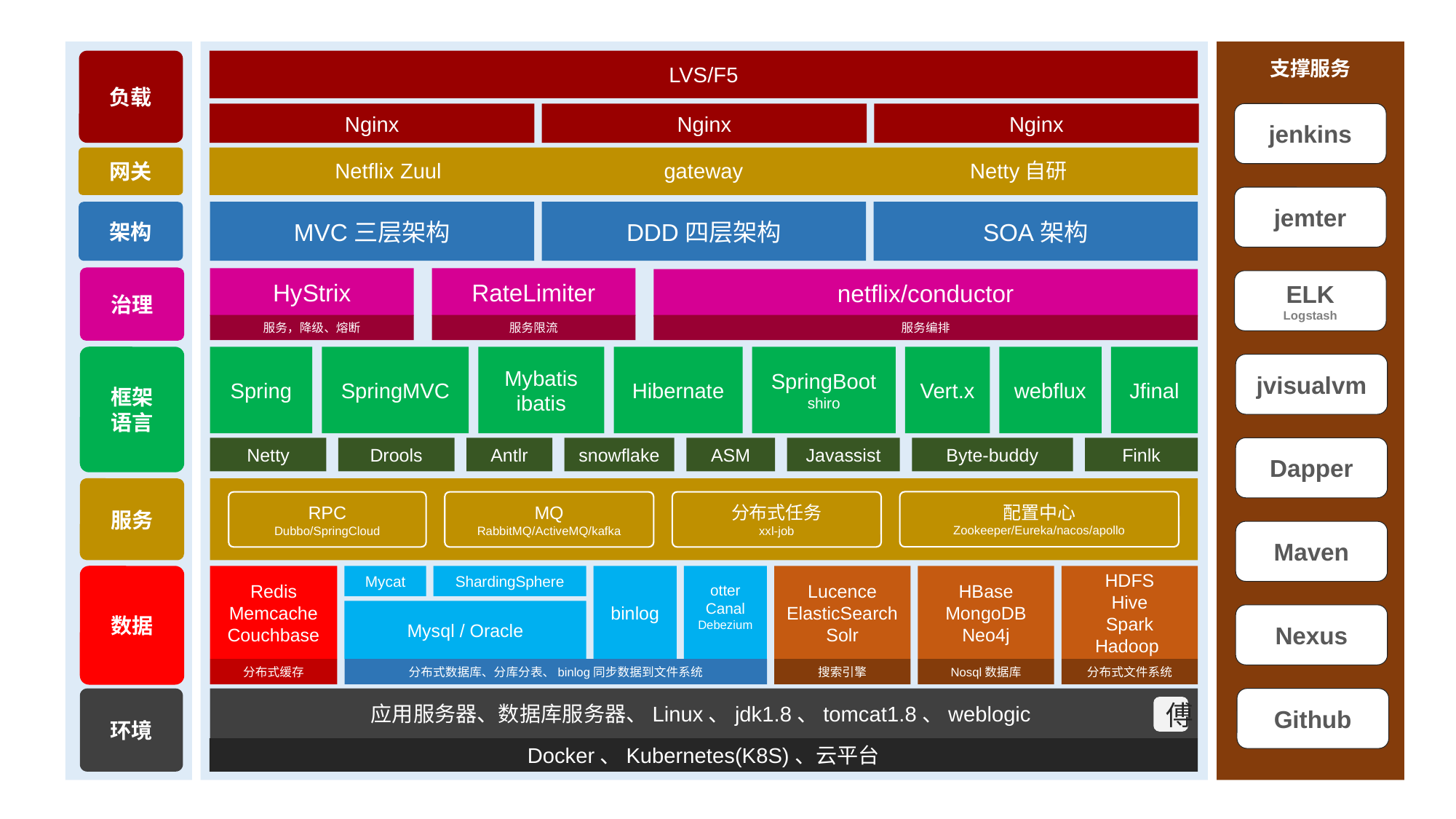

负载
支撑服务
LVS/F5
Nginx
jenkins
Nginx
Nginx

网关
Netflix Zuul
gateway
Netty自研
jemter
架构
MVC三层架构
DDD四层架构
SOA架构
治理
HyStrix
RateLimiter
netflix/conductor
ELK
Logstash
服务，降级、熔断
服务限流
服务编排
框架
语言
Spring
SpringMVC
Mybatis
ibatis
Hibernate
SpringBoot
shiro
Vert.x
webflux
Jfinal
jvisualvm
Netty
Drools
Antlr
snowflake
ASM
Javassist
Byte-buddy
Finlk
Dapper
服务

配置中心
Zookeeper/Eureka/nacos/apollo
RPC
Dubbo/SpringCloud
MQ
RabbitMQ/ActiveMQ/kafka
分布式任务
xxl-job
Maven
数据
Redis
Memcache
Couchbase
HBase
MongoDB
Neo4j
HDFS
Hive
Spark
Hadoop
binlog
otter
Canal
Debezium

ShardingSphere
Lucence
ElasticSearch
Solr
Mycat
Mysql / Oracle
Nexus
分布式缓存
分布式数据库、分库分表、binlog同步数据到文件系统
搜索引擎
Nosql数据库
分布式文件系统
应用服务器、数据库服务器、Linux、jdk1.8、tomcat1.8、weblogic
Github
环境
傅
Docker、Kubernetes(K8S)、云平台